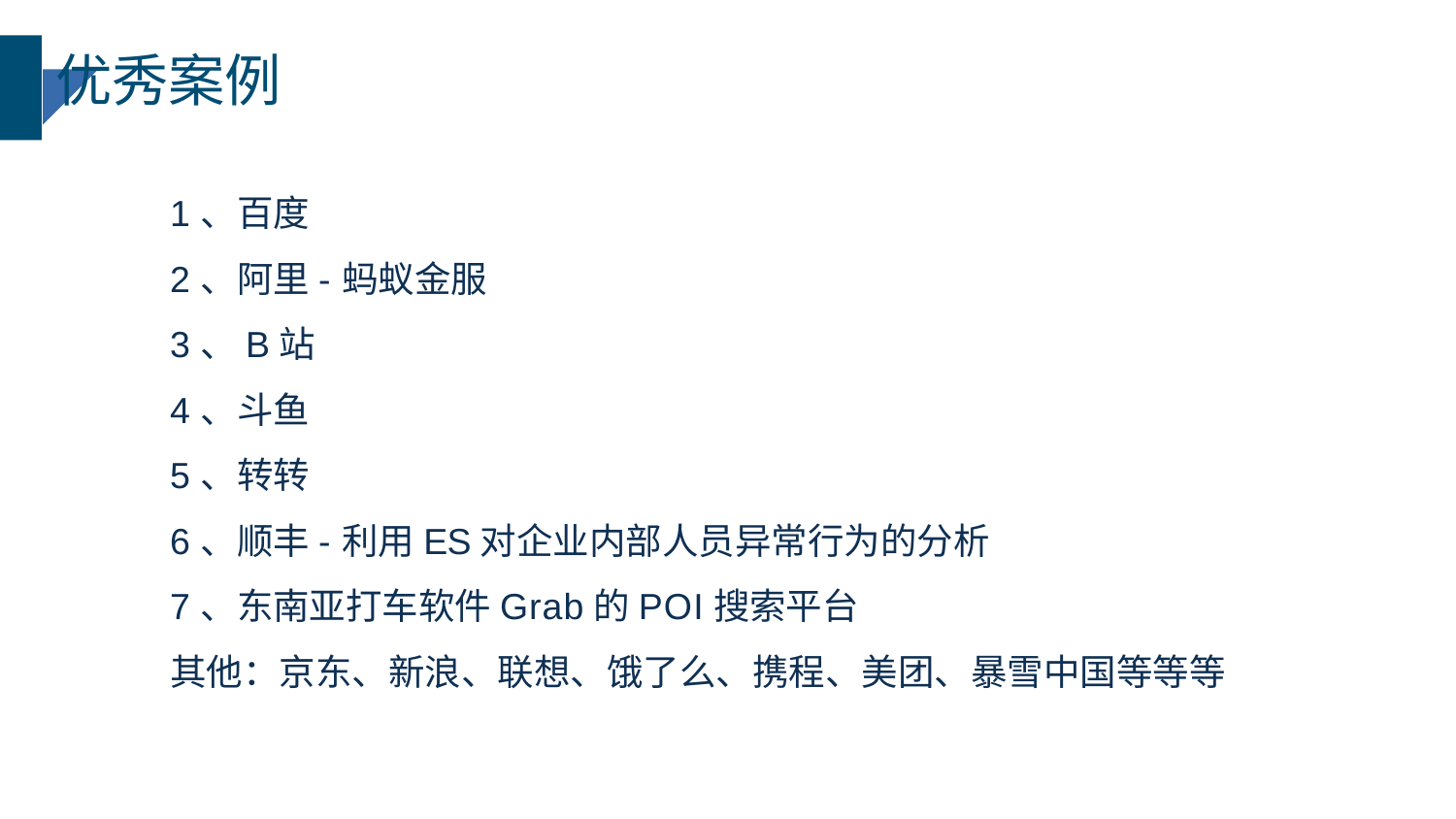

# 优秀案例
1、百度
2、阿里-蚂蚁金服
3、B站
4、斗鱼
5、转转
6、顺丰-利用ES对企业内部人员异常行为的分析
7、东南亚打车软件Grab的POI搜索平台
其他：京东、新浪、联想、饿了么、携程、美团、暴雪中国等等等